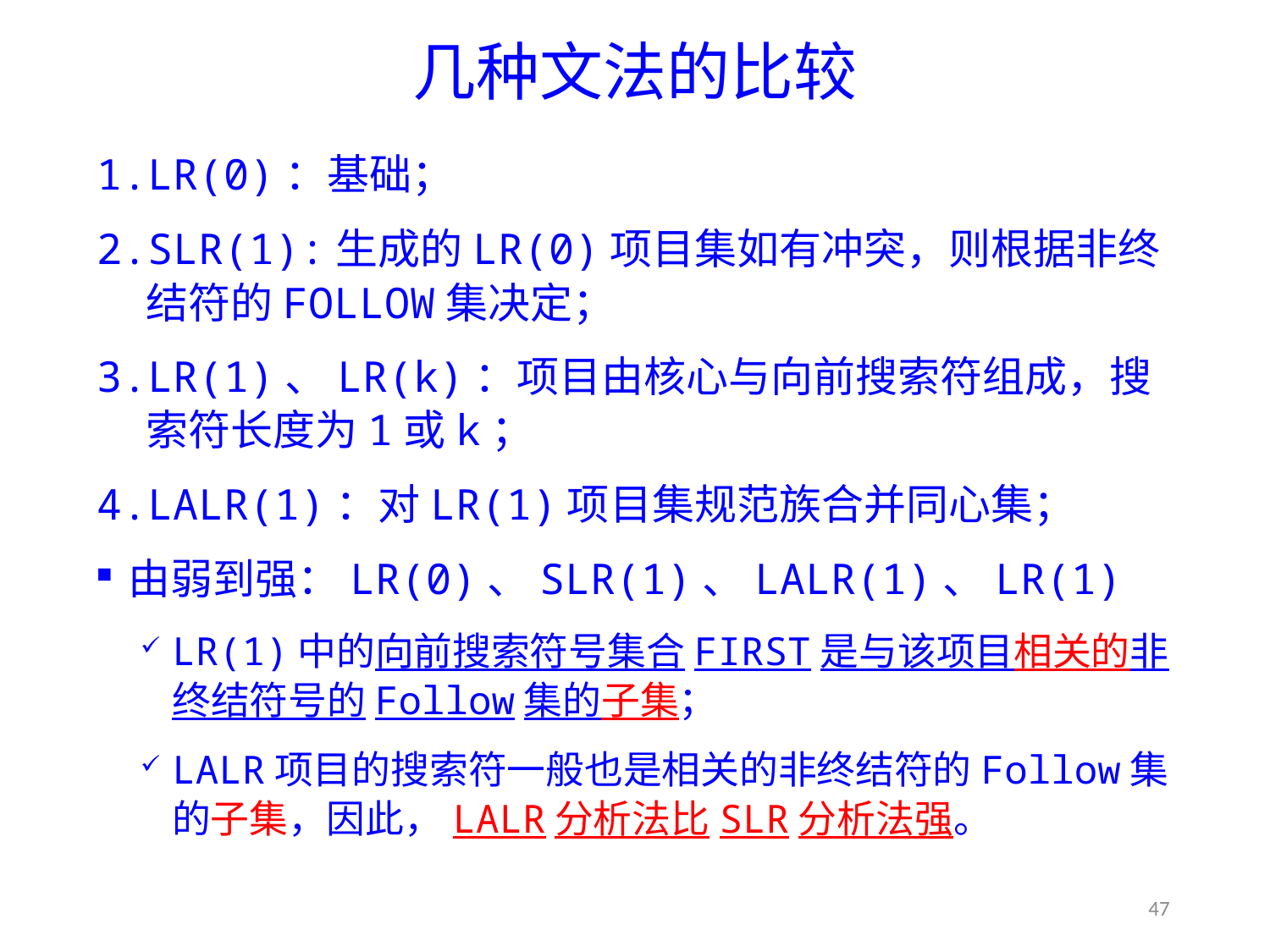

# 几种文法的比较
LR(0)：基础；
SLR(1):生成的LR(0)项目集如有冲突，则根据非终结符的FOLLOW集决定；
LR(1)、LR(k)：项目由核心与向前搜索符组成，搜索符长度为1或k；
LALR(1)：对LR(1)项目集规范族合并同心集；
由弱到强：LR(0)、SLR(1)、LALR(1)、LR(1)
LR(1)中的向前搜索符号集合FIRST是与该项目相关的非终结符号的Follow集的子集；
LALR项目的搜索符一般也是相关的非终结符的Follow集的子集，因此，LALR分析法比SLR分析法强。

47